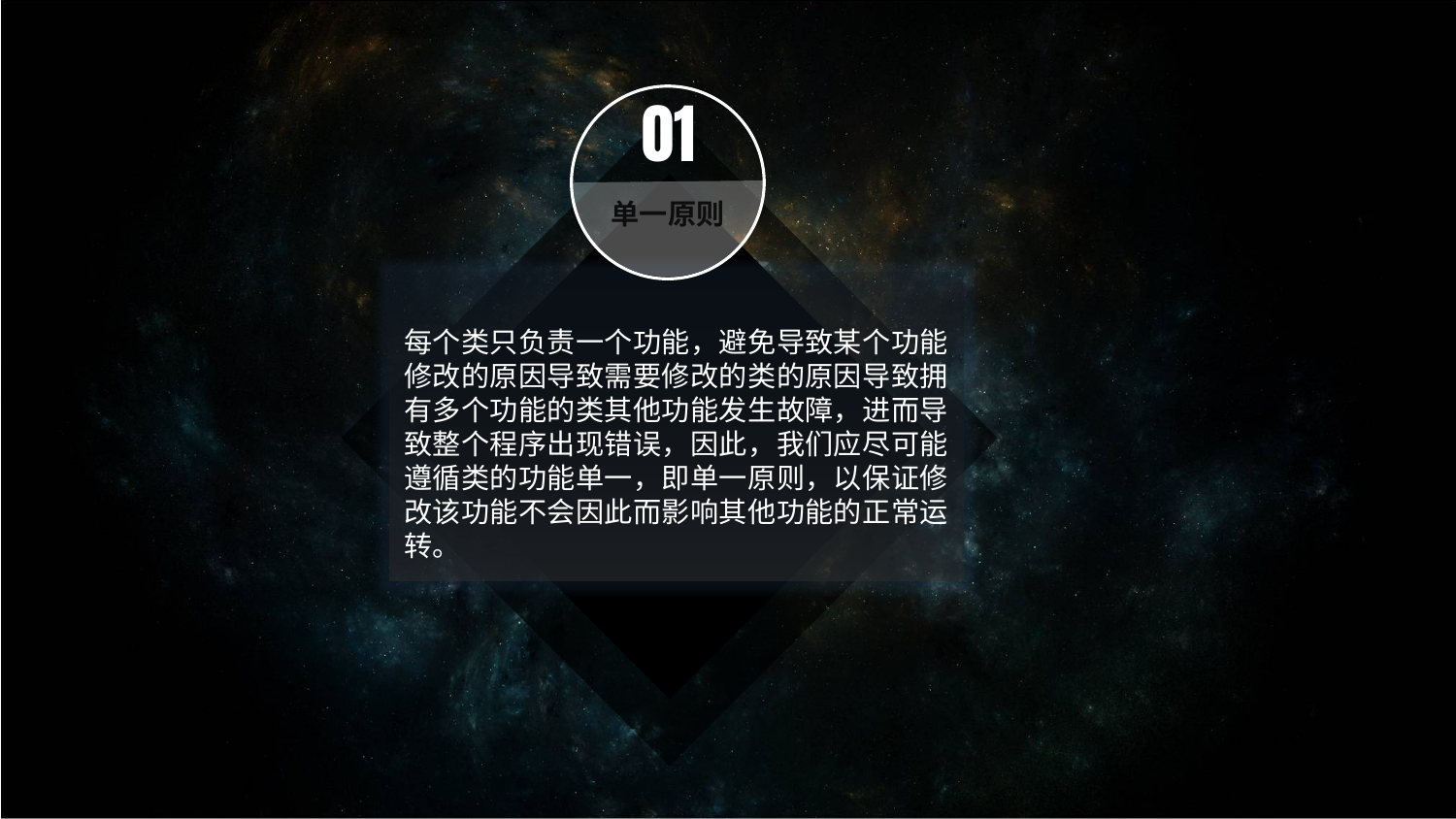

01

单一原则

每个类只负责一个功能，避免导致某个功能修改的原因导致需要修改的类的原因导致拥有多个功能的类其他功能发生故障，进而导致整个程序出现错误，因此，我们应尽可能遵循类的功能单一，即单一原则，以保证修改该功能不会因此而影响其他功能的正常运转。